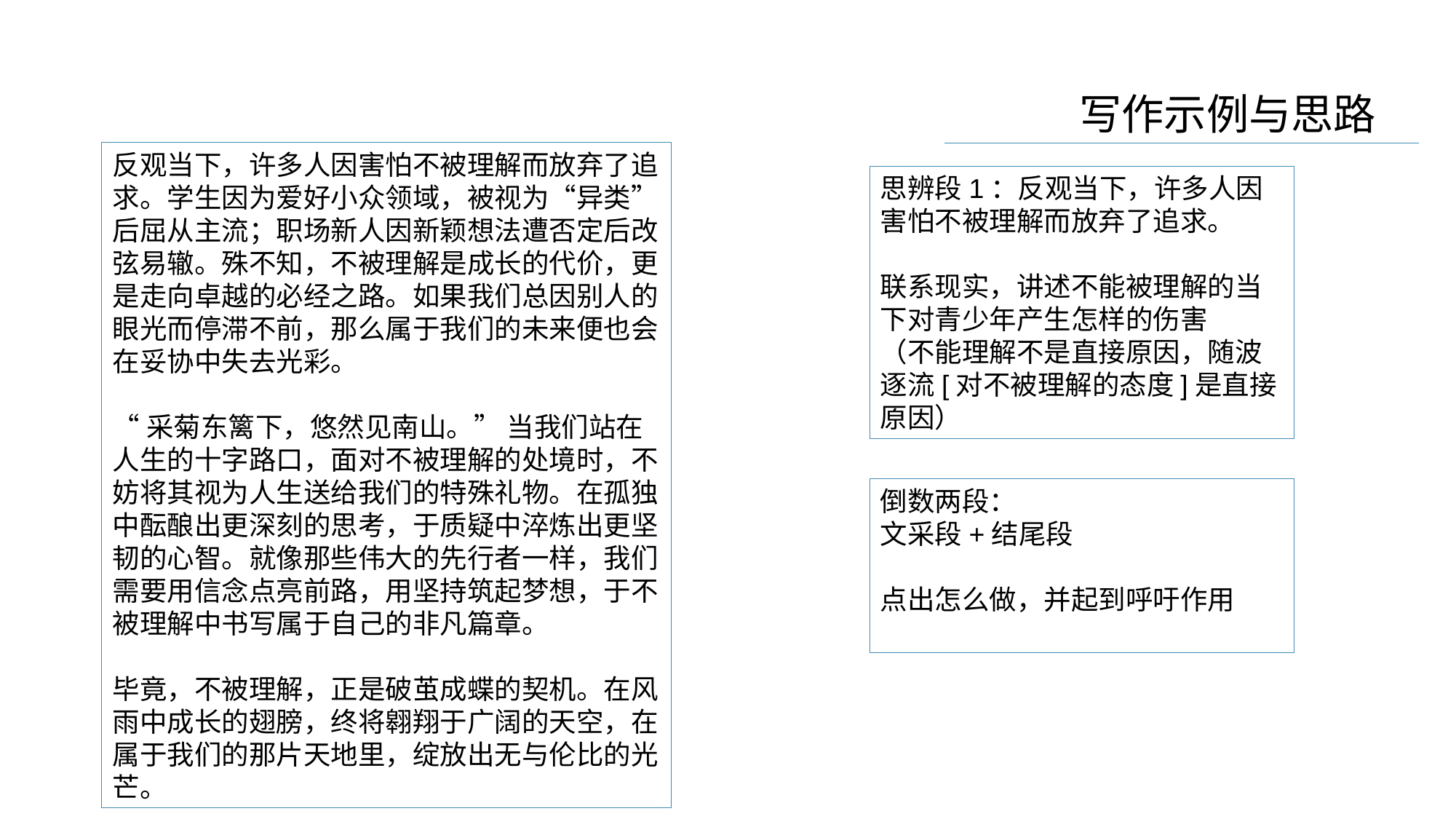

反观当下，许多人因害怕不被理解而放弃了追求。学生因为爱好小众领域，被视为“异类”后屈从主流；职场新人因新颖想法遭否定后改弦易辙。殊不知，不被理解是成长的代价，更是走向卓越的必经之路。如果我们总因别人的眼光而停滞不前，那么属于我们的未来便也会在妥协中失去光彩。

“采菊东篱下，悠然见南山。” 当我们站在人生的十字路口，面对不被理解的处境时，不妨将其视为人生送给我们的特殊礼物。在孤独中酝酿出更深刻的思考，于质疑中淬炼出更坚韧的心智。就像那些伟大的先行者一样，我们需要用信念点亮前路，用坚持筑起梦想，于不被理解中书写属于自己的非凡篇章。

毕竟，不被理解，正是破茧成蝶的契机。在风雨中成长的翅膀，终将翱翔于广阔的天空，在属于我们的那片天地里，绽放出无与伦比的光芒。
思辨段1：反观当下，许多人因害怕不被理解而放弃了追求。

联系现实，讲述不能被理解的当下对青少年产生怎样的伤害
（不能理解不是直接原因，随波逐流[对不被理解的态度]是直接原因）
倒数两段：
文采段+结尾段

点出怎么做，并起到呼吁作用